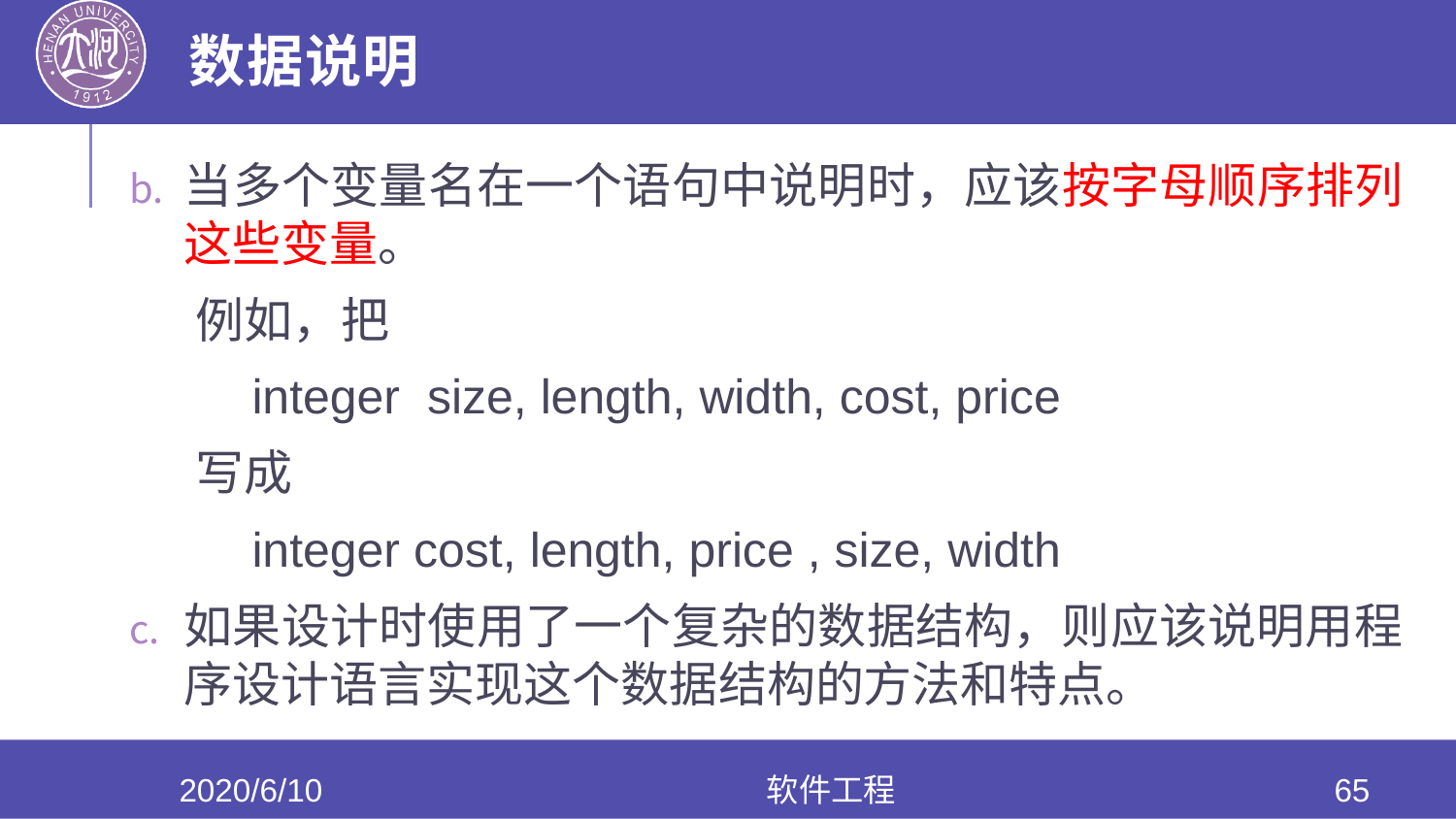

# 数据说明
当多个变量名在一个语句中说明时，应该按字母顺序排列这些变量。
     例如，把
         integer  size, length, width, cost, price
     写成
         integer cost, length, price , size, width
如果设计时使用了一个复杂的数据结构，则应该说明用程序设计语言实现这个数据结构的方法和特点。

2020/6/10
软件工程
65